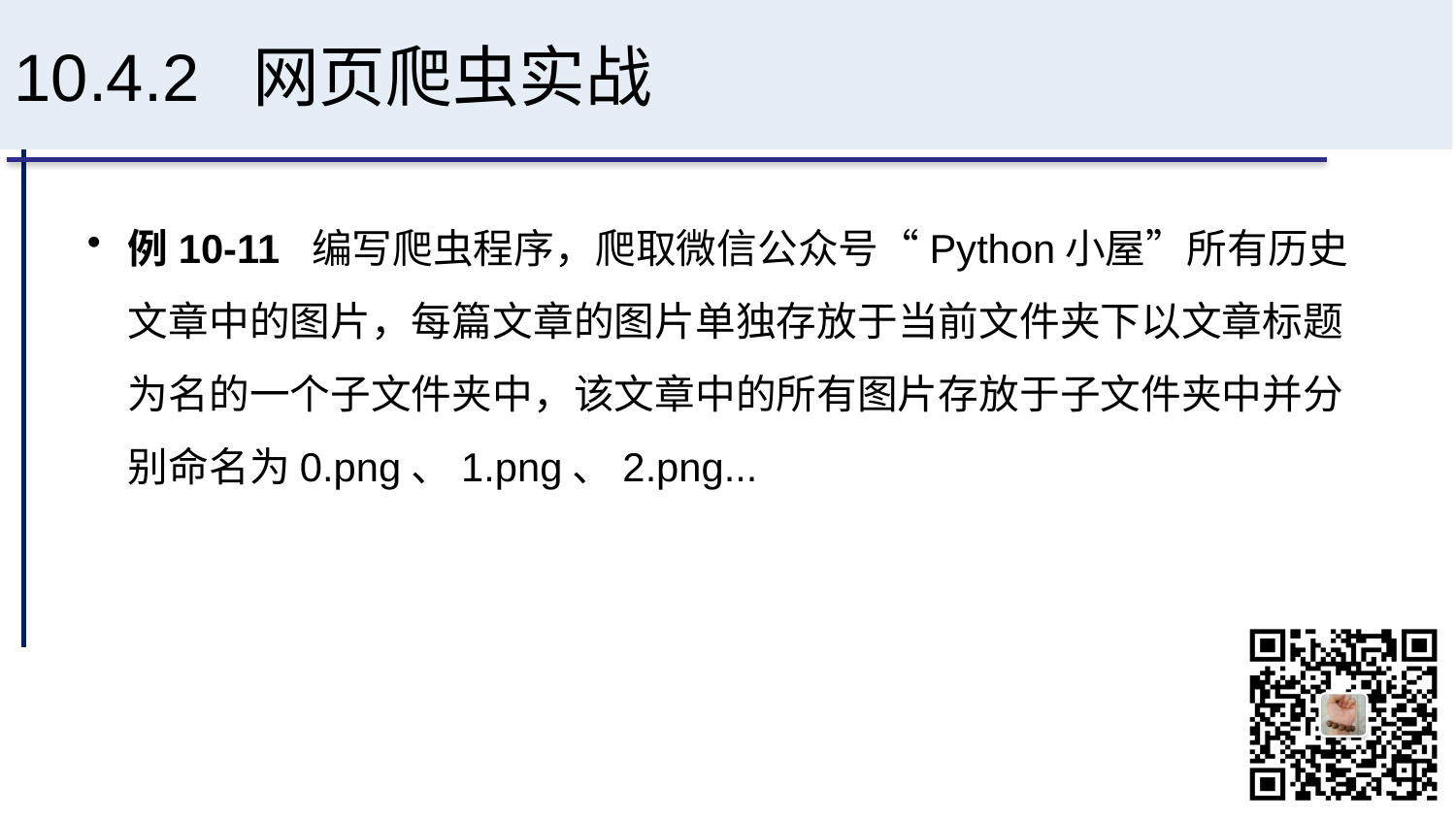

# 10.4.2  网页爬虫实战
例10-11  编写爬虫程序，爬取微信公众号“Python小屋”所有历史文章中的图片，每篇文章的图片单独存放于当前文件夹下以文章标题为名的一个子文件夹中，该文章中的所有图片存放于子文件夹中并分别命名为0.png、1.png、2.png...